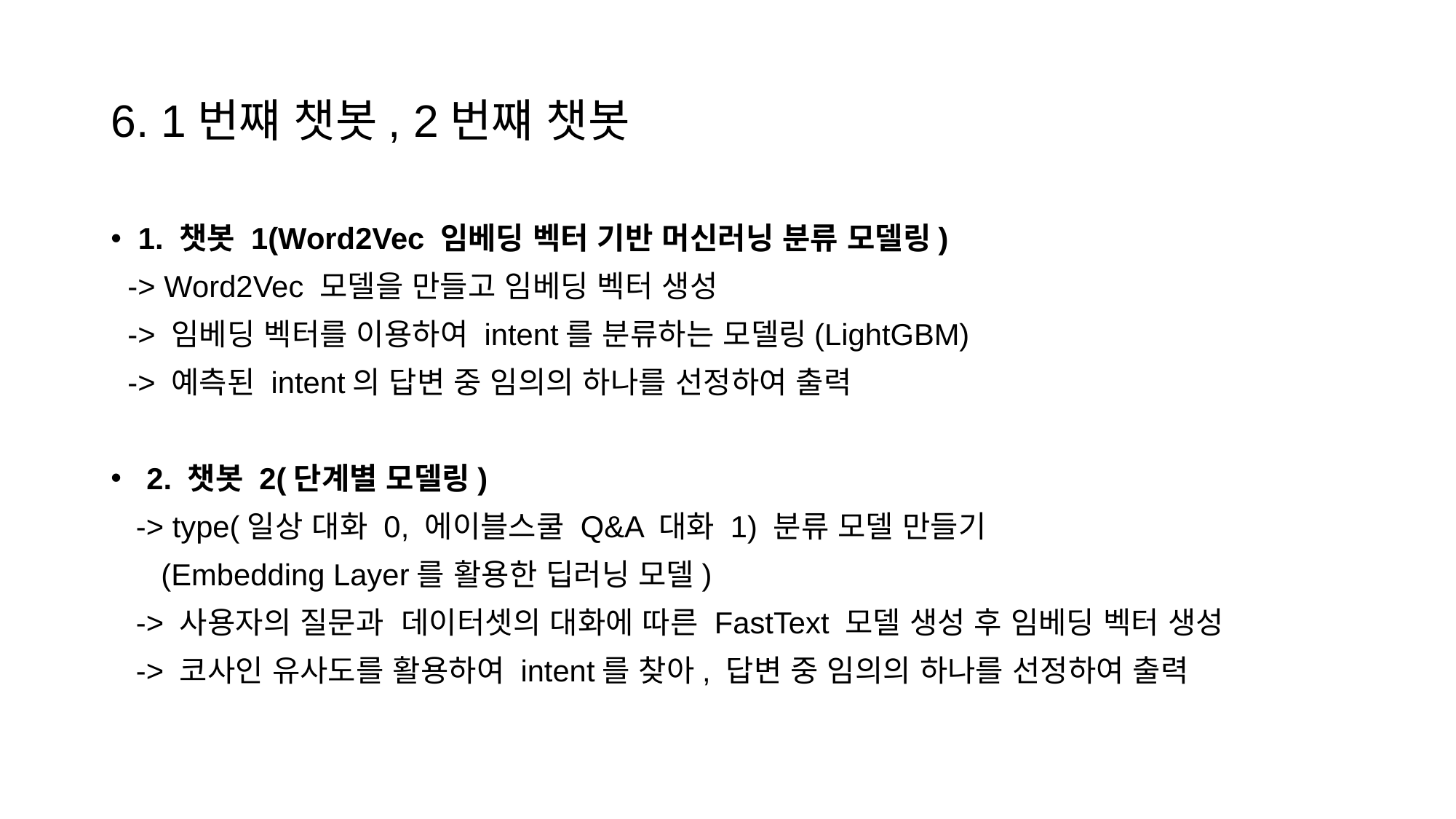

# 6. 1번쨰 챗봇, 2번쨰 챗봇
1. 챗봇 1(Word2Vec 임베딩 벡터 기반 머신러닝 분류 모델링)
  -> Word2Vec 모델을 만들고 임베딩 벡터 생성
  -> 임베딩 벡터를 이용하여 intent를 분류하는 모델링(LightGBM)
  -> 예측된 intent의 답변 중 임의의 하나를 선정하여 출력

 2. 챗봇 2(단계별 모델링)
   -> type(일상 대화 0, 에이블스쿨 Q&A 대화 1) 분류 모델 만들기
      (Embedding Layer를 활용한 딥러닝 모델)
   -> 사용자의 질문과  데이터셋의 대화에 따른 FastText 모델 생성 후 임베딩 벡터 생성
   -> 코사인 유사도를 활용하여 intent를 찾아, 답변 중 임의의 하나를 선정하여 출력